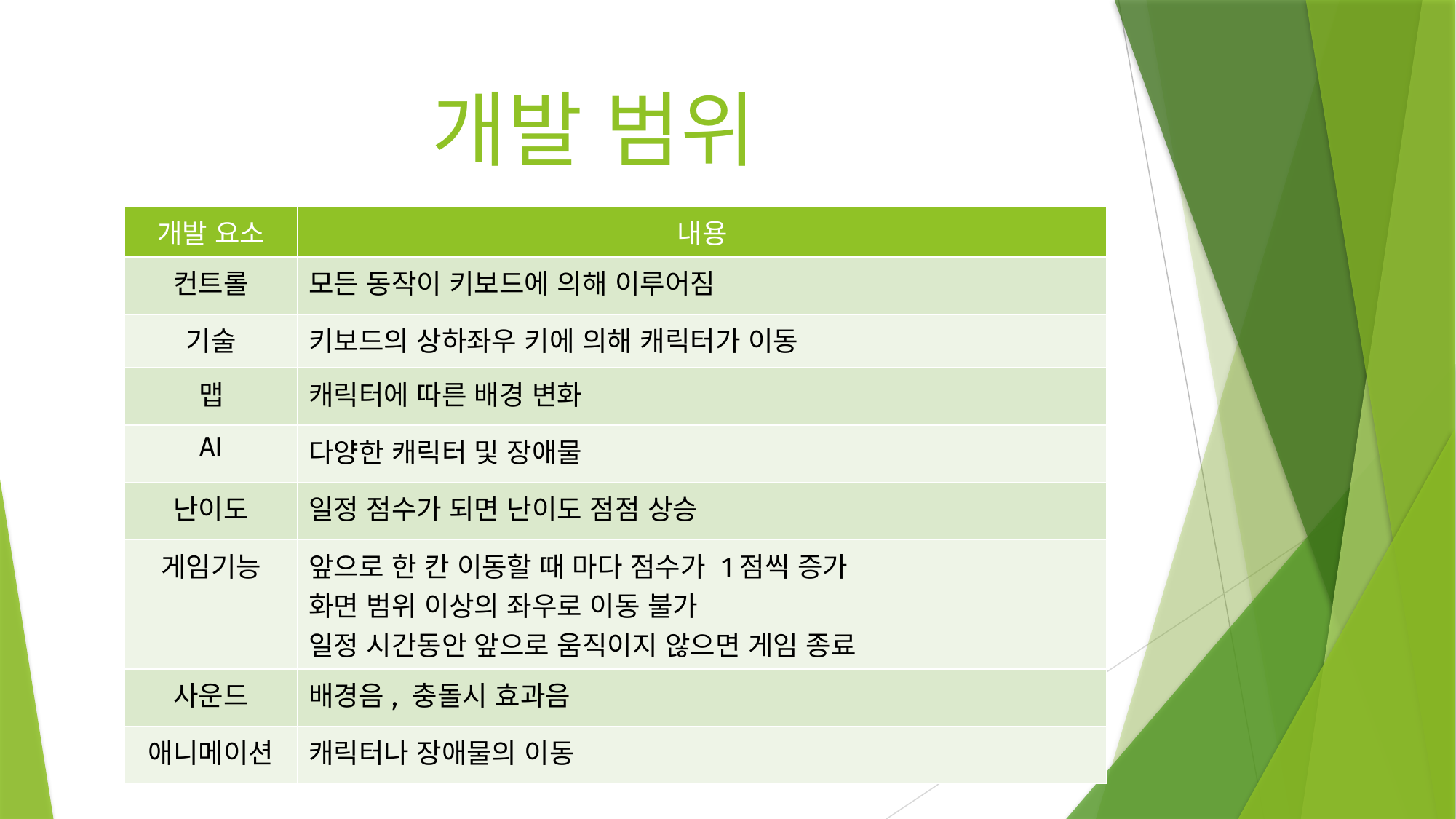

# 개발 범위
| 개발 요소 | 내용 |
| --- | --- |
| 컨트롤 | 모든 동작이 키보드에 의해 이루어짐 |
| 기술 | 키보드의 상하좌우 키에 의해 캐릭터가 이동 |
| 맵 | 캐릭터에 따른 배경 변화 |
| AI | 다양한 캐릭터 및 장애물 |
| 난이도 | 일정 점수가 되면 난이도 점점 상승 |
| 게임기능 | 앞으로 한 칸 이동할 때 마다 점수가 1점씩 증가 화면 범위 이상의 좌우로 이동 불가 일정 시간동안 앞으로 움직이지 않으면 게임 종료 |
| 사운드 | 배경음, 충돌시 효과음 |
| 애니메이션 | 캐릭터나 장애물의 이동 |